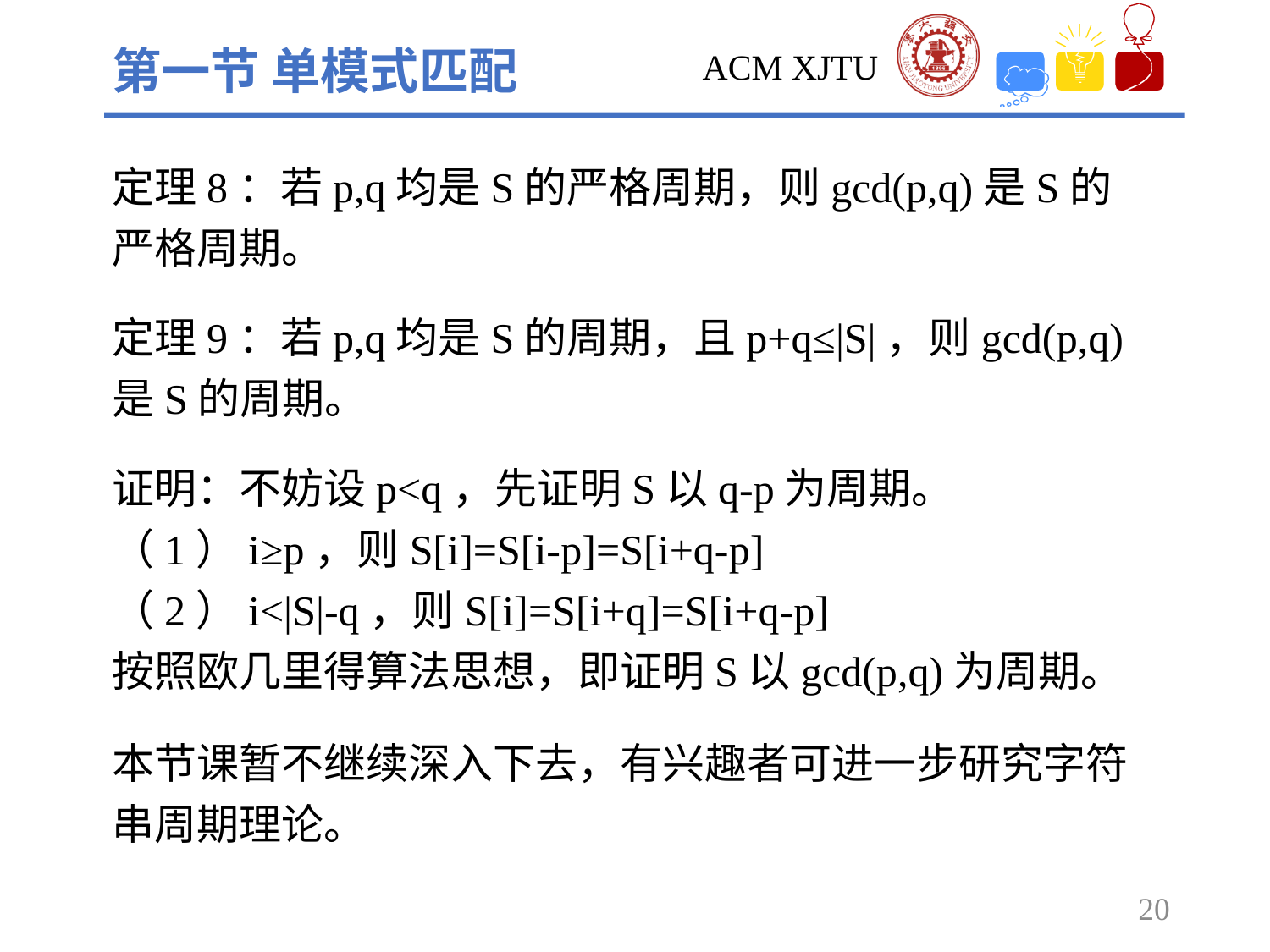

第一节 单模式匹配
定理8：若p,q均是S的严格周期，则gcd(p,q)是S的严格周期。
定理9：若p,q均是S的周期，且p+q≤|S|，则gcd(p,q)是S的周期。
证明：不妨设p<q，先证明S以q-p为周期。
（1）i≥p，则S[i]=S[i-p]=S[i+q-p]
（2）i<|S|-q，则S[i]=S[i+q]=S[i+q-p]
按照欧几里得算法思想，即证明S以gcd(p,q)为周期。
本节课暂不继续深入下去，有兴趣者可进一步研究字符串周期理论。
20